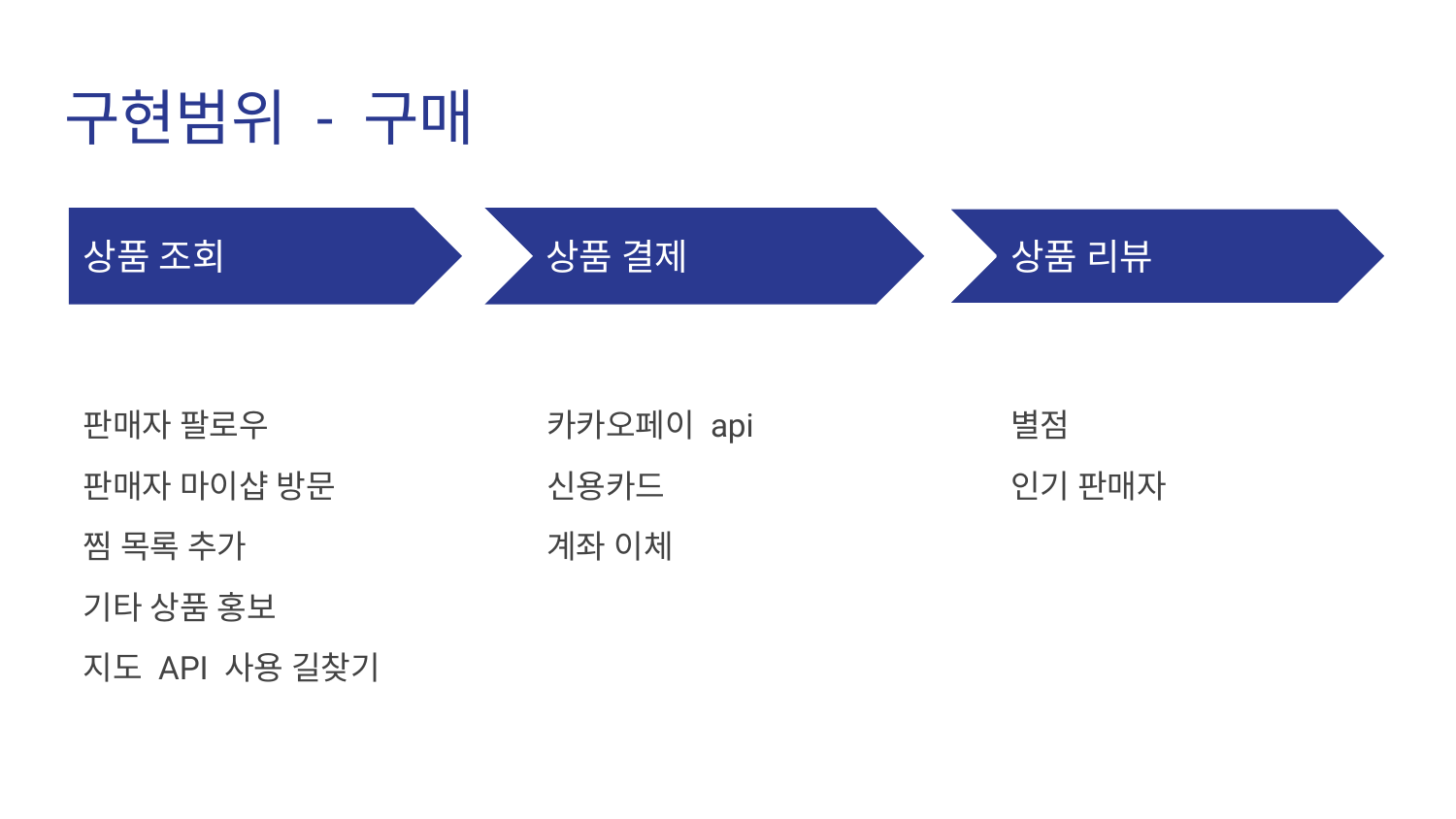

# 구현범위 - 구매

상품 조회
상품 결제
상품 리뷰

판매자 팔로우
판매자 마이샵 방문
찜 목록 추가
기타 상품 홍보
지도 API 사용 길찾기

카카오페이 api
신용카드
계좌 이체

별점
인기 판매자